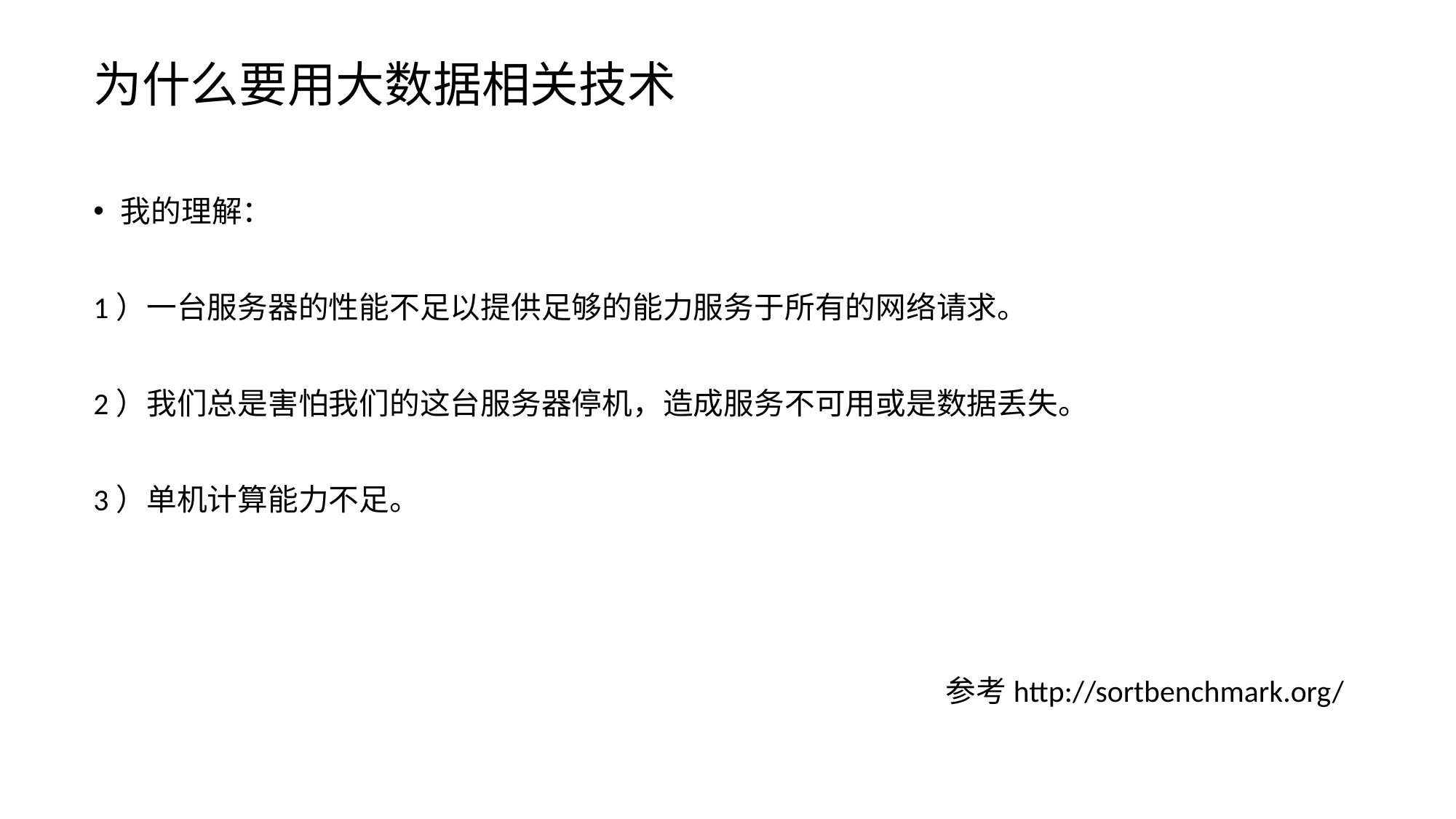

# 为什么要用大数据相关技术
我的理解：

1）一台服务器的性能不足以提供足够的能力服务于所有的网络请求。

2）我们总是害怕我们的这台服务器停机，造成服务不可用或是数据丢失。

3）单机计算能力不足。

参考http://sortbenchmark.org/